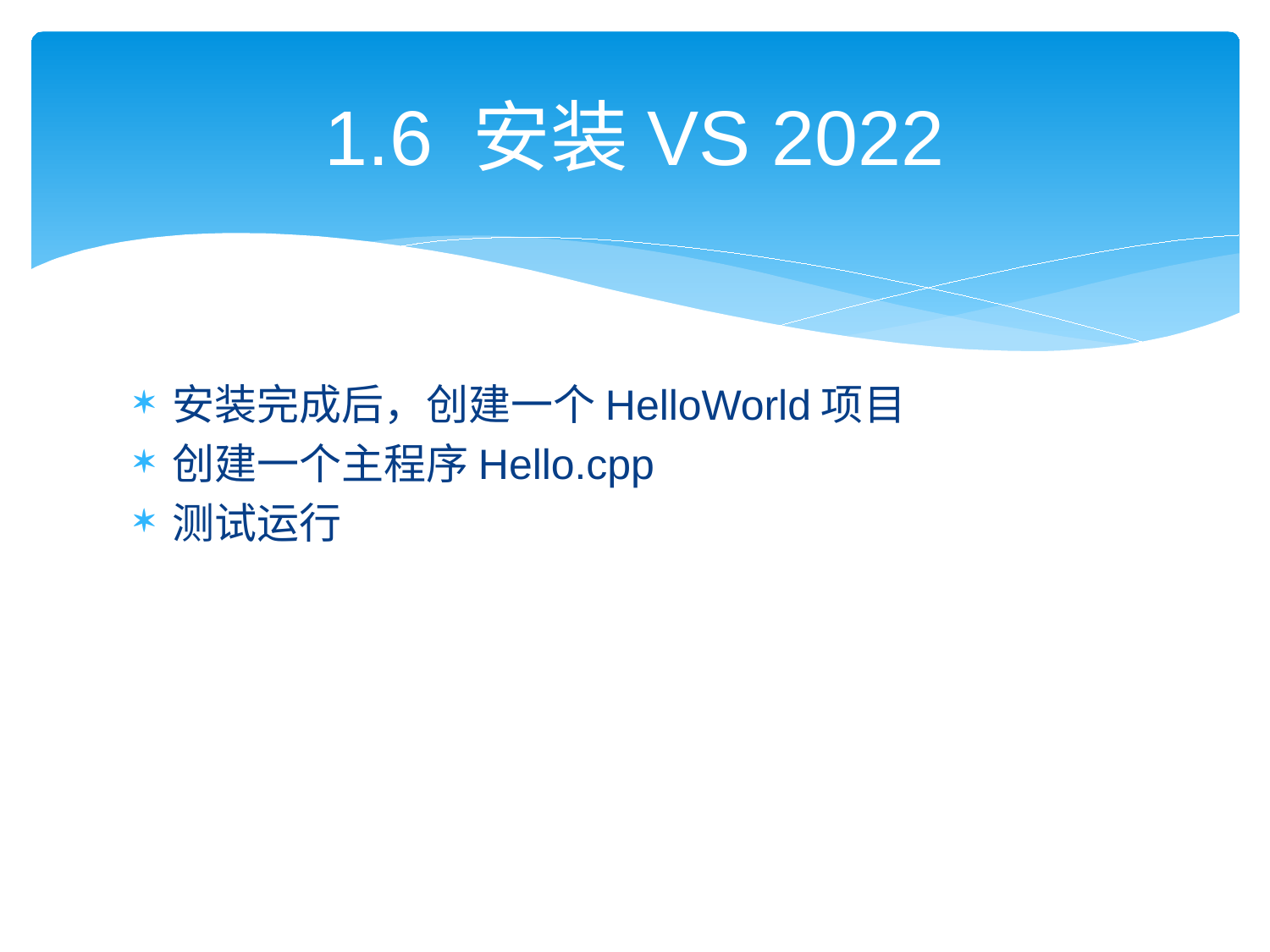

# 1.6 安装VS 2022
安装完成后，创建一个HelloWorld项目
创建一个主程序Hello.cpp
测试运行